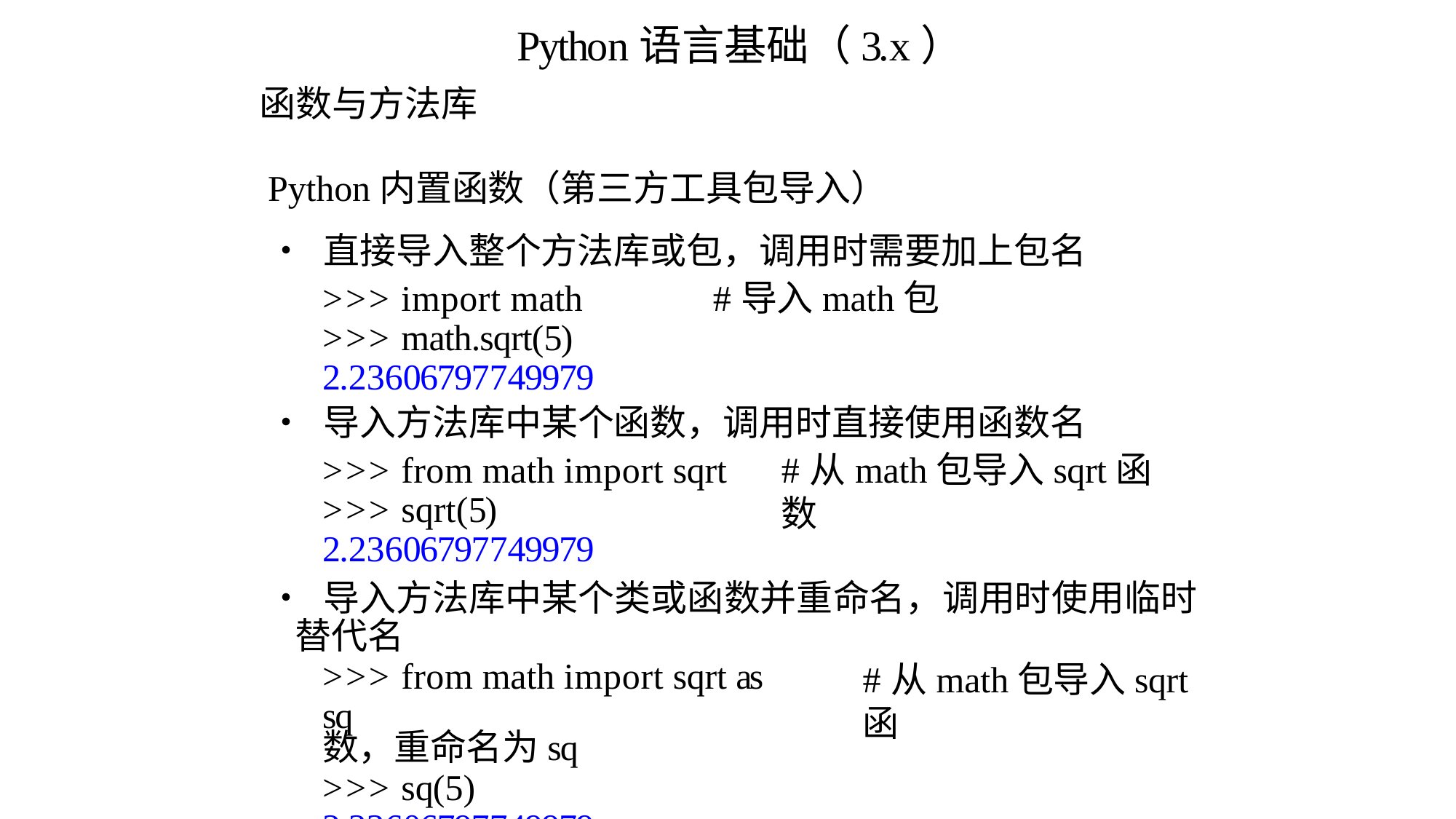

Python语言基础（3.x）
函数与方法库
# Python内置函数（第三方工具包导入）
• 直接导入整个方法库或包，调用时需要加上包名
#导入math包
>>> import math
>>> math.sqrt(5)
2.23606797749979
• 导入方法库中某个函数，调用时直接使用函数名
>>> from math import sqrt
>>> sqrt(5)
2.23606797749979
#从math包导入sqrt函数
• 导入方法库中某个类或函数并重命名，调用时使用临时替代名
>>> from math import sqrt as sq
数，重命名为sq
>>> sq(5)
2.23606797749979
#从math包导入sqrt函